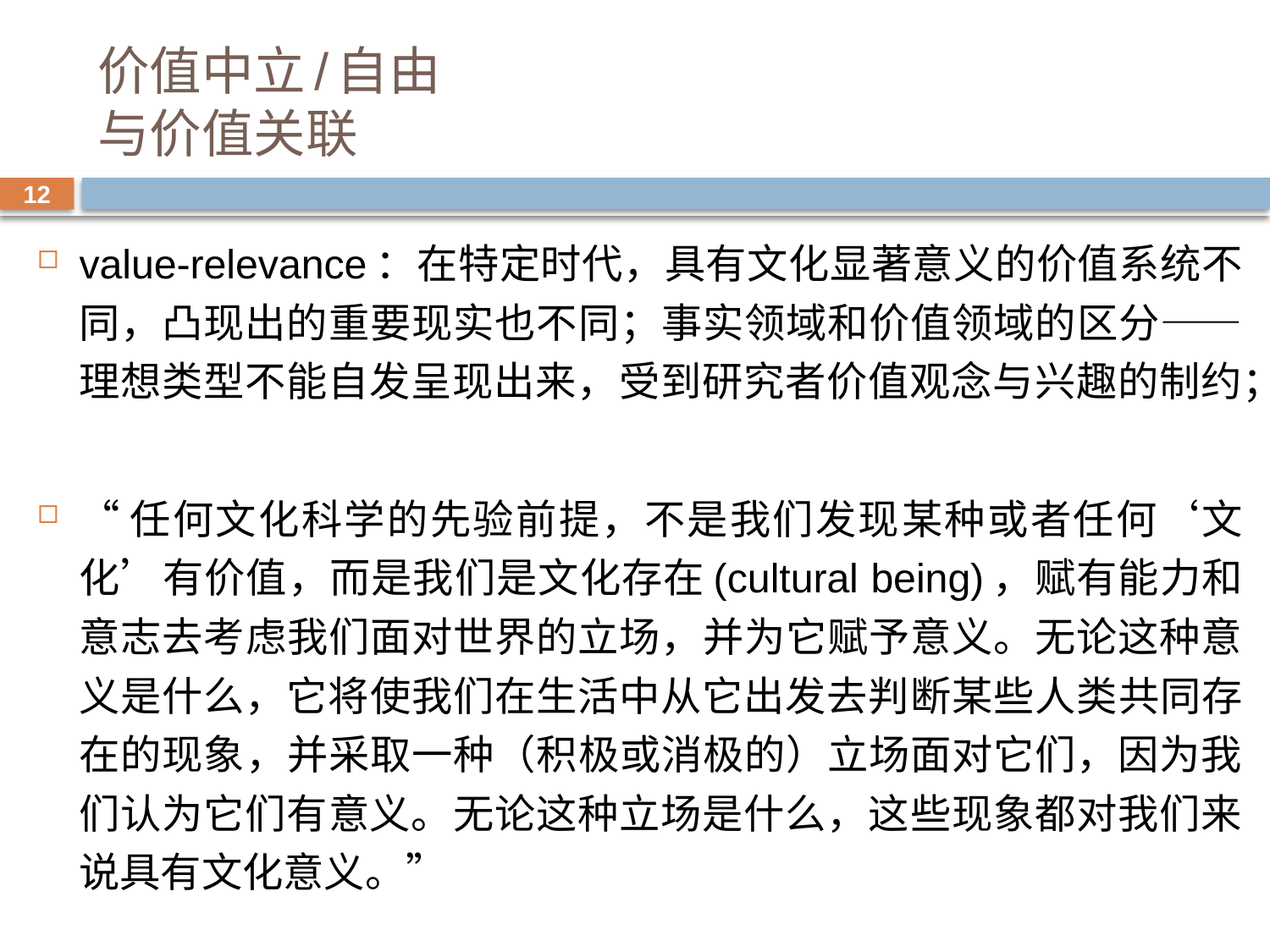

# 价值中立/自由 与价值关联
12
value-relevance：在特定时代，具有文化显著意义的价值系统不同，凸现出的重要现实也不同；事实领域和价值领域的区分——理想类型不能自发呈现出来，受到研究者价值观念与兴趣的制约；

“任何文化科学的先验前提，不是我们发现某种或者任何‘文化’有价值，而是我们是文化存在(cultural being)，赋有能力和意志去考虑我们面对世界的立场，并为它赋予意义。无论这种意义是什么，它将使我们在生活中从它出发去判断某些人类共同存在的现象，并采取一种（积极或消极的）立场面对它们，因为我们认为它们有意义。无论这种立场是什么，这些现象都对我们来说具有文化意义。”